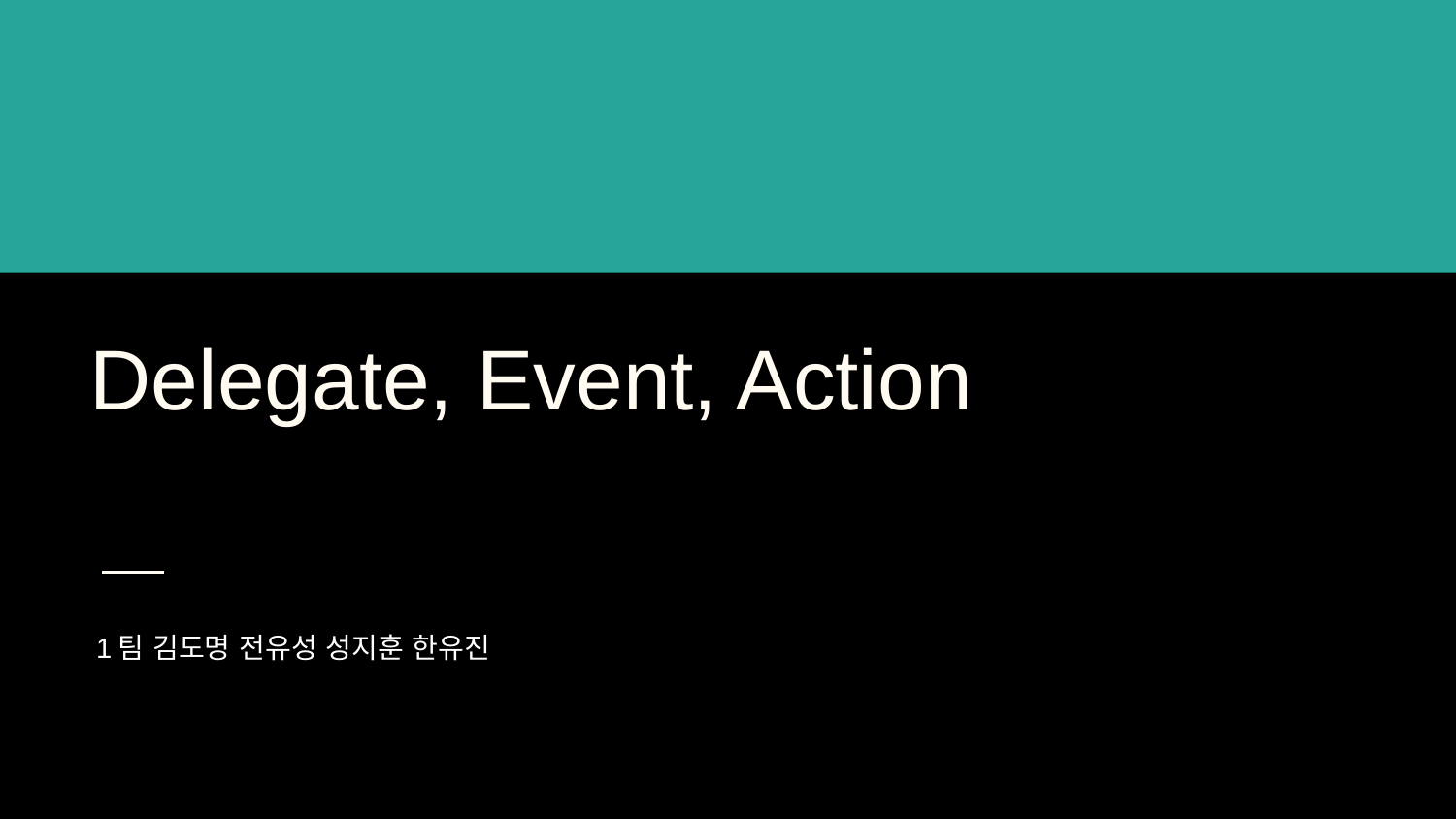

# Delegate, Event, Action
1팀 김도명 전유성 성지훈 한유진